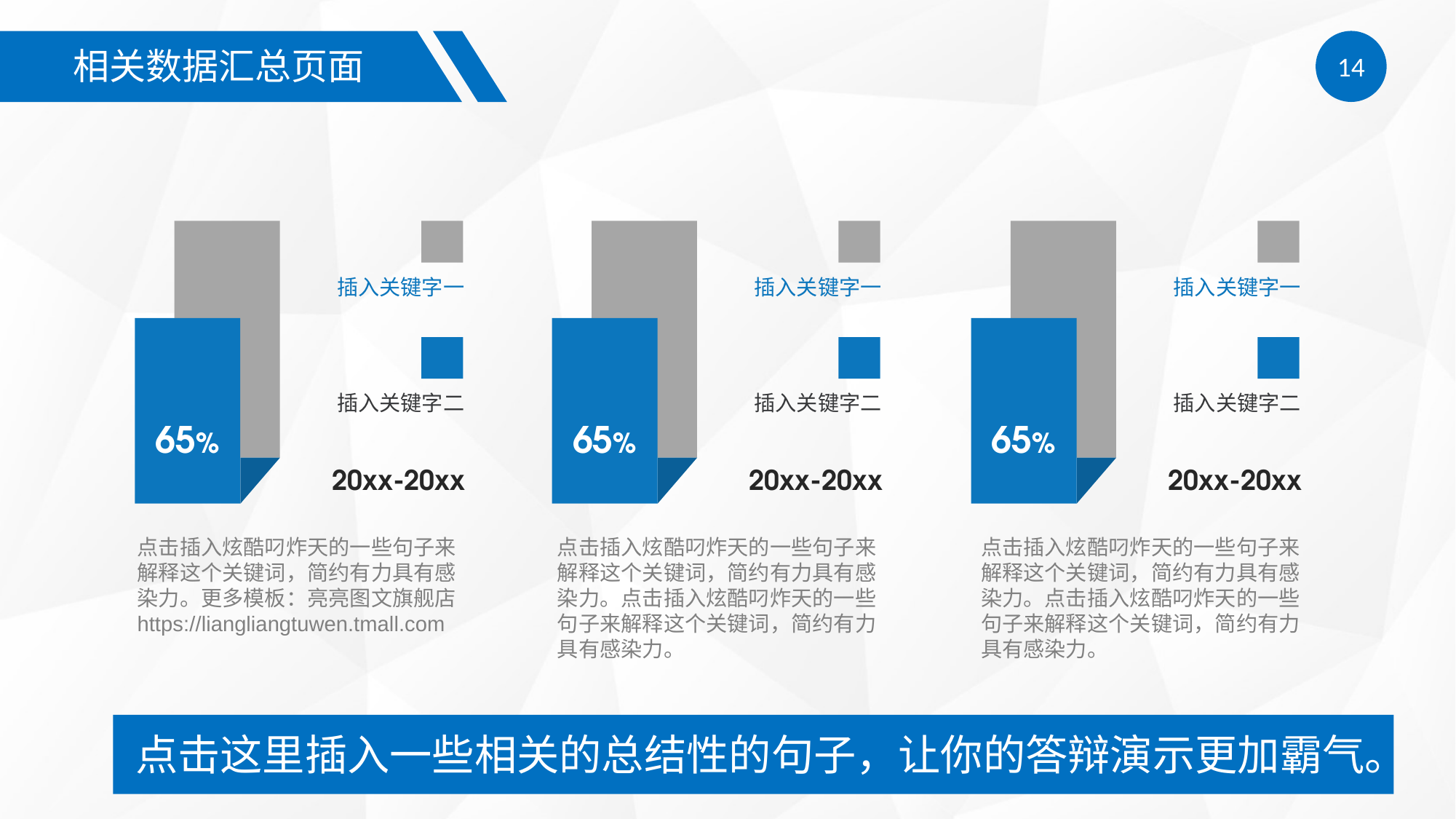

相关数据汇总页面
14

插入关键字一

插入关键字二
20xx-20xx

插入关键字一

插入关键字二
20xx-20xx

插入关键字一

插入关键字二
20xx-20xx

65%
65%
65%

点击插入炫酷叼炸天的一些句子来解释这个关键词，简约有力具有感染力。更多模板：亮亮图文旗舰店https://liangliangtuwen.tmall.com
点击插入炫酷叼炸天的一些句子来解释这个关键词，简约有力具有感染力。点击插入炫酷叼炸天的一些句子来解释这个关键词，简约有力具有感染力。
点击插入炫酷叼炸天的一些句子来解释这个关键词，简约有力具有感染力。点击插入炫酷叼炸天的一些句子来解释这个关键词，简约有力具有感染力。

点击这里插入一些相关的总结性的句子，让你的答辩演示更加霸气。